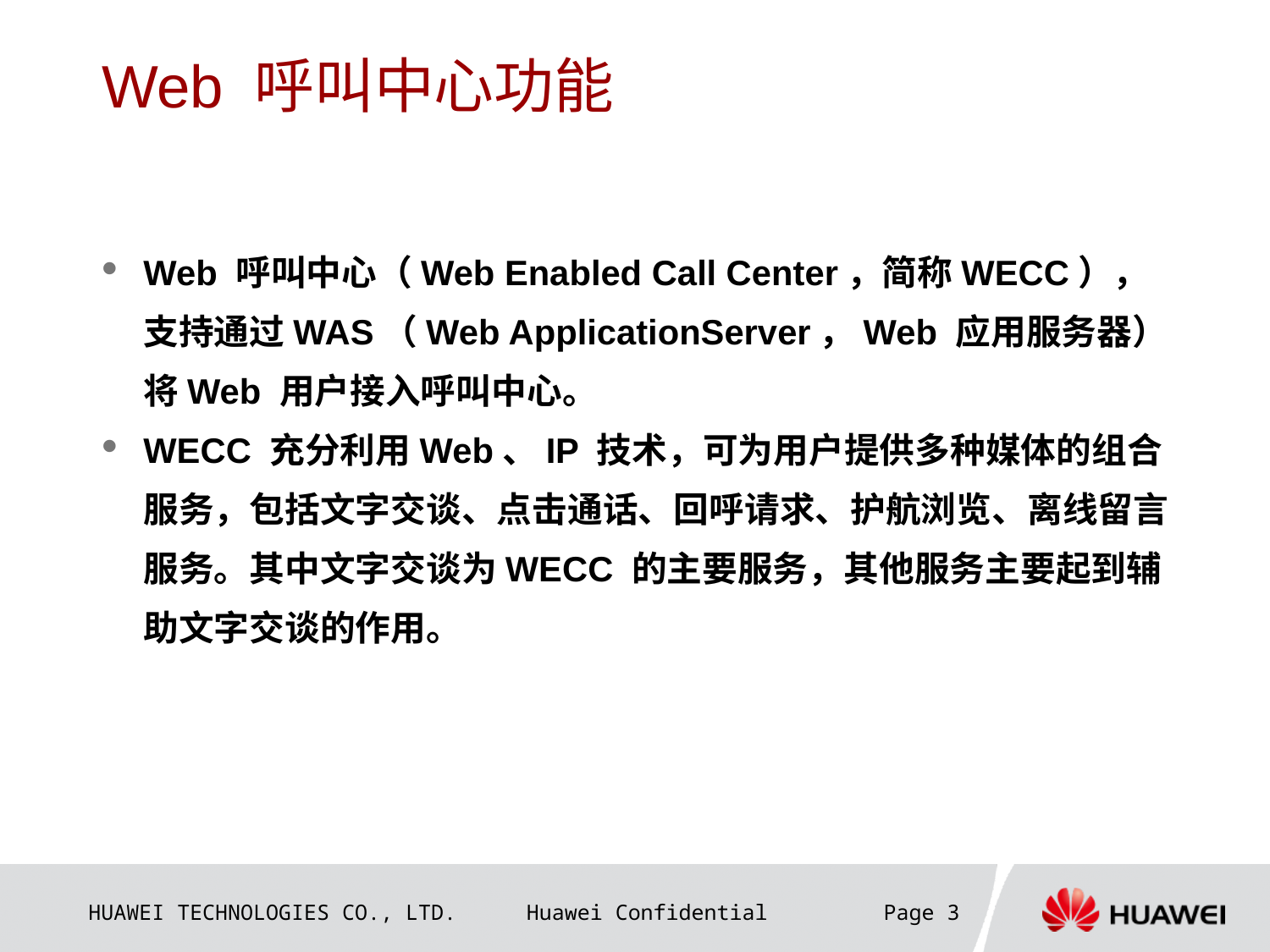

# Web 呼叫中心功能
Web 呼叫中心（Web Enabled Call Center，简称WECC），支持通过WAS（Web ApplicationServer，Web 应用服务器）将Web 用户接入呼叫中心。
WECC 充分利用Web、IP 技术，可为用户提供多种媒体的组合服务，包括文字交谈、点击通话、回呼请求、护航浏览、离线留言服务。其中文字交谈为WECC 的主要服务，其他服务主要起到辅助文字交谈的作用。
Page 3